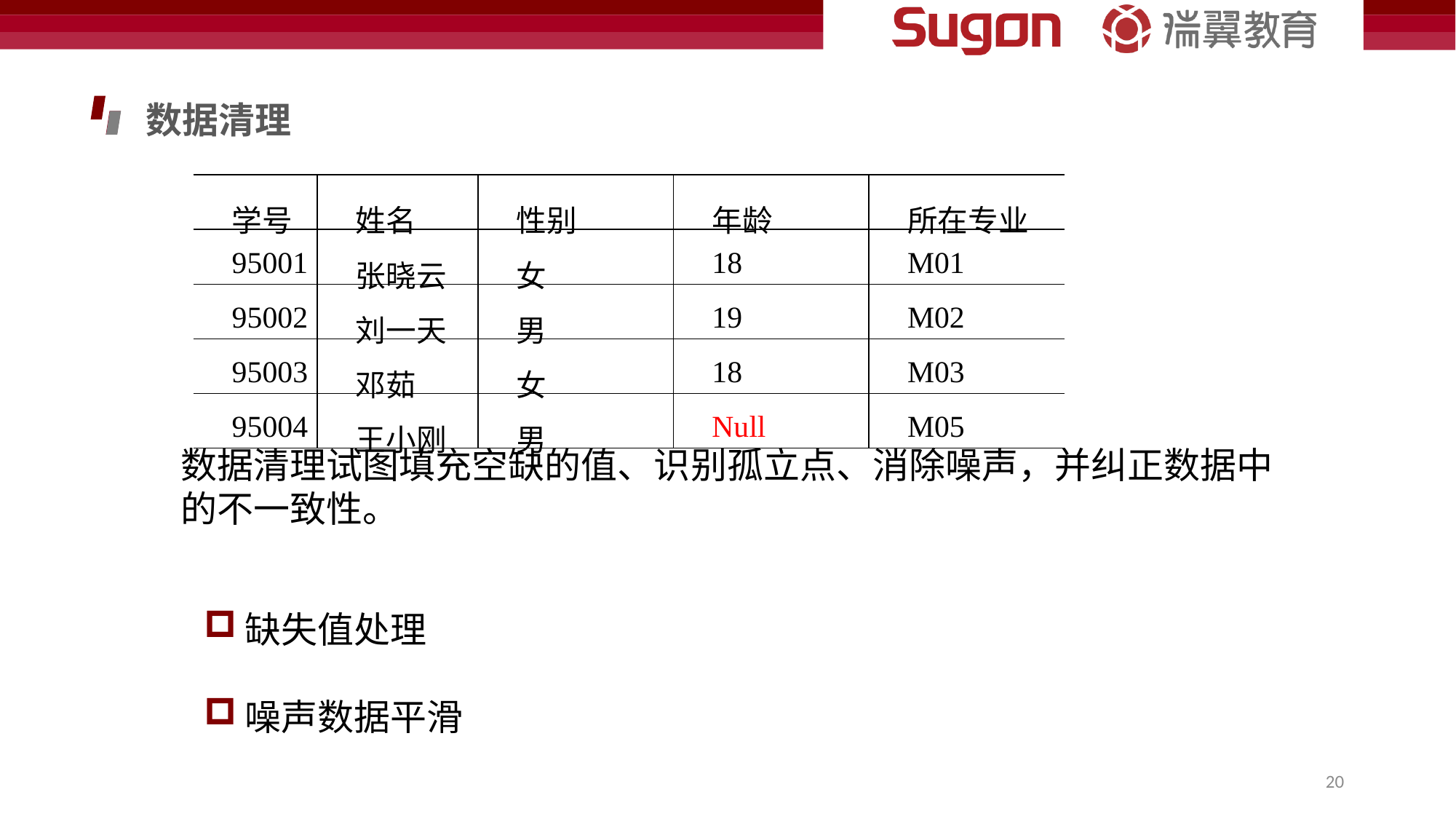

数据清理

| 学号 | 姓名 | 性别 | 年龄 | 所在专业 |
| --- | --- | --- | --- | --- |
| 95001 | 张晓云 | 女 | 18 | M01 |
| 95002 | 刘一天 | 男 | 19 | M02 |
| 95003 | 邓茹 | 女 | 18 | M03 |
| 95004 | 王小刚 | 男 | Null | M05 |
数据清理试图填充空缺的值、识别孤立点、消除噪声，并纠正数据中的不一致性。
缺失值处理

噪声数据平滑
20